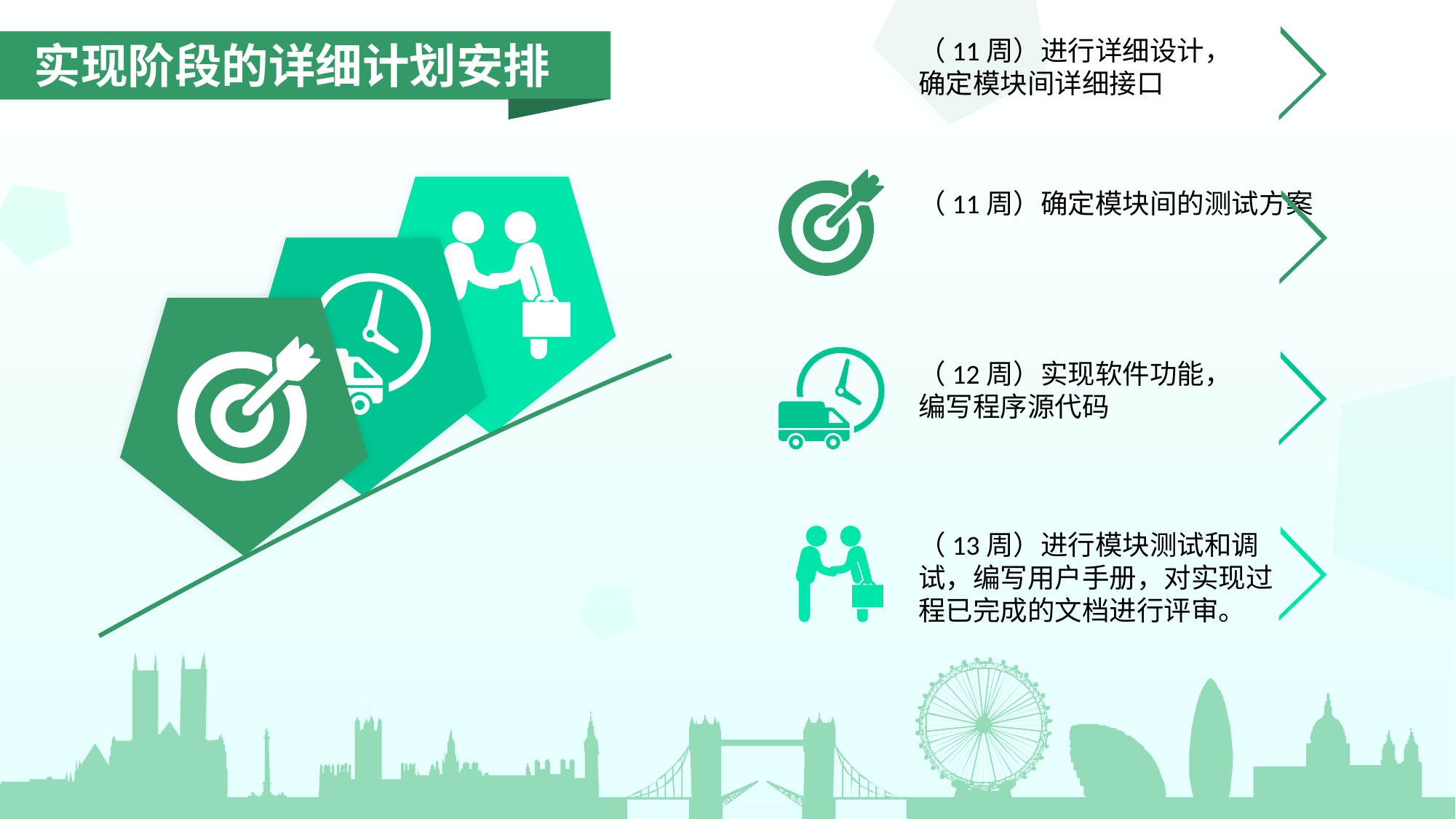

（11周）进行详细设计，确定模块间详细接口

实现阶段的详细计划安排

（11周）确定模块间的测试方案

（12周）实现软件功能，编写程序源代码

（13周）进行模块测试和调试，编写用户手册，对实现过程已完成的文档进行评审。